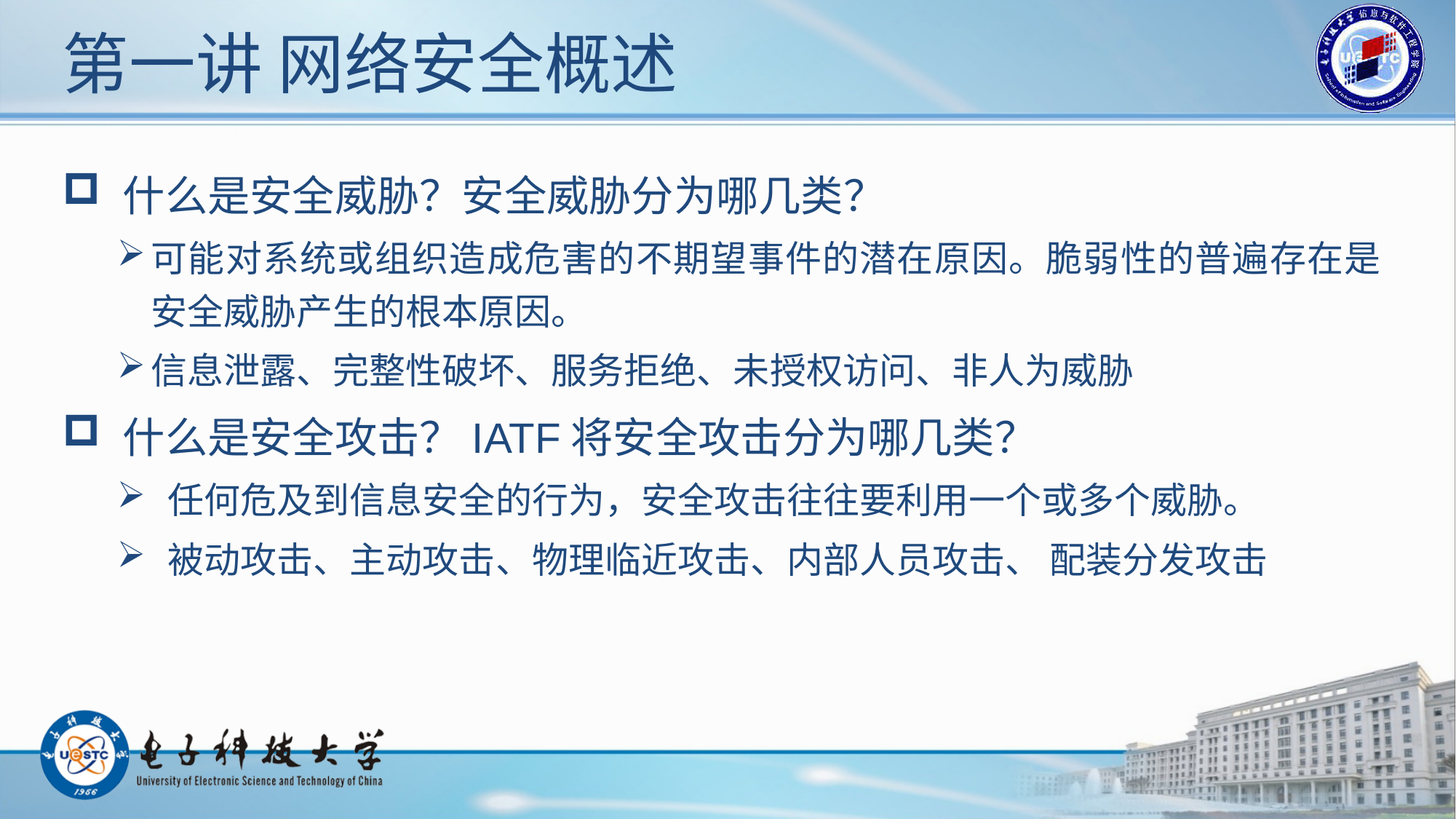

# 第一讲 网络安全概述
 什么是安全威胁？安全威胁分为哪几类？
可能对系统或组织造成危害的不期望事件的潜在原因。脆弱性的普遍存在是安全威胁产生的根本原因。
信息泄露、完整性破坏、服务拒绝、未授权访问、非人为威胁
 什么是安全攻击？IATF将安全攻击分为哪几类？
 任何危及到信息安全的行为，安全攻击往往要利用一个或多个威胁。
 被动攻击、主动攻击、物理临近攻击、内部人员攻击、 配装分发攻击